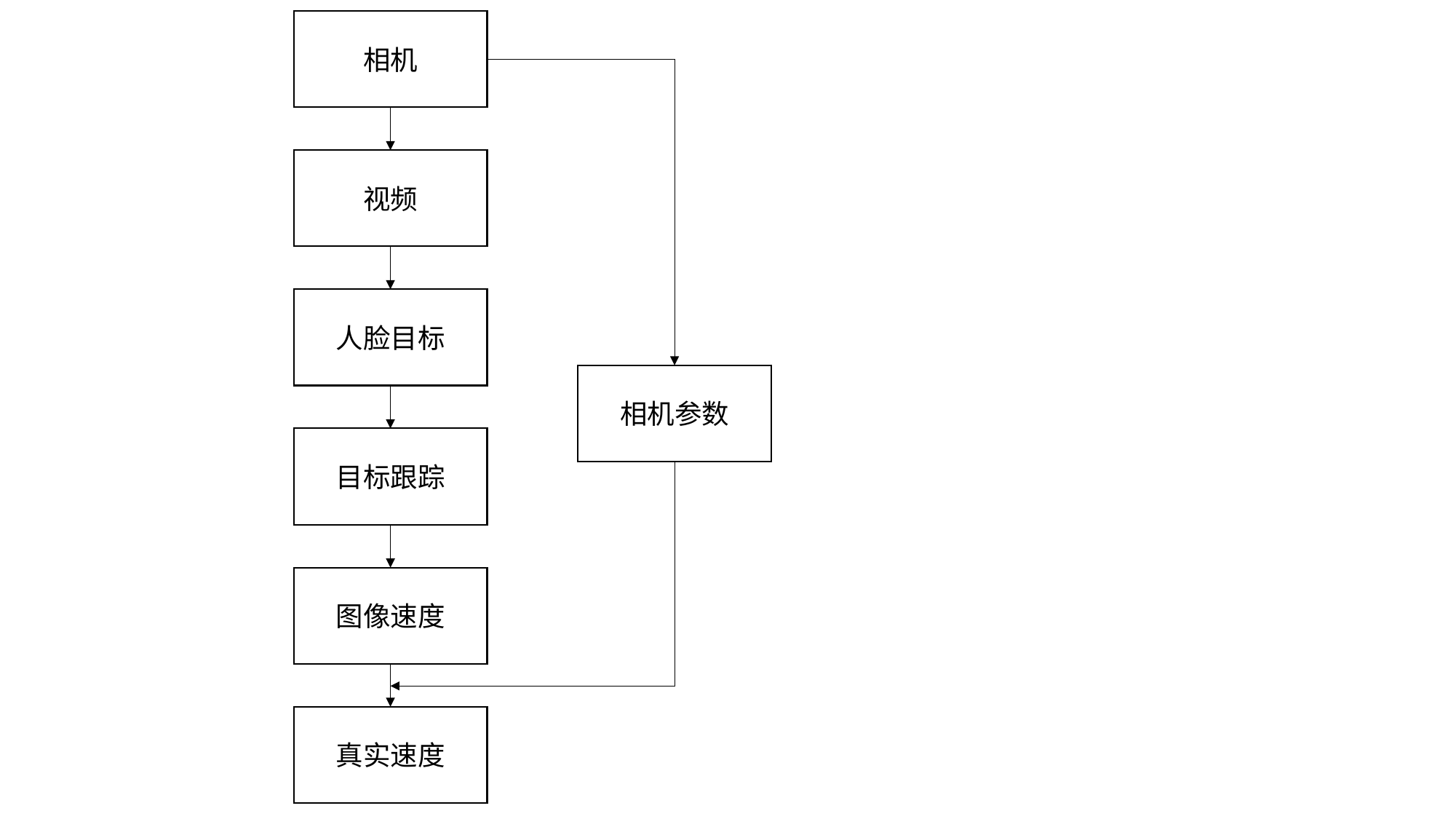

相机
#
视频
人脸目标
相机参数
目标跟踪

图像速度
真实速度